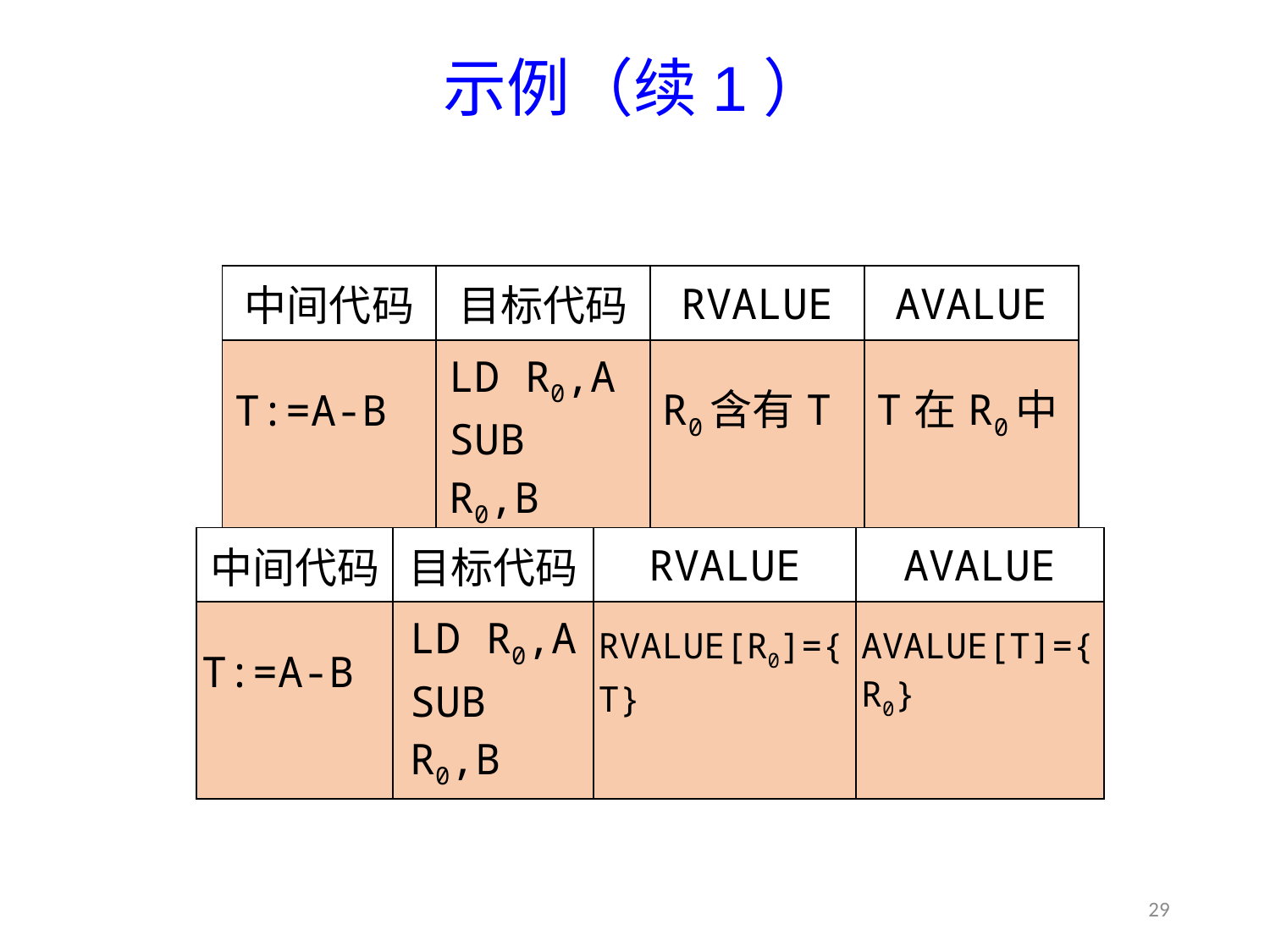

# 示例（续1）
| 中间代码 | 目标代码 | RVALUE | AVALUE |
| --- | --- | --- | --- |
| T:=A-B | LD R0,A SUB R0,B | R0含有T | T在R0中 |
| 中间代码 | 目标代码 | RVALUE | AVALUE |
| --- | --- | --- | --- |
| T:=A-B | LD R0,A SUB R0,B |  |  |
| 中间代码 | 目标代码 | RVALUE | AVALUE |
| --- | --- | --- | --- |
| T:=A-B | LD R0,A SUB R0,B | RVALUE[R0]={T} | AVALUE[T]={R0} |
29